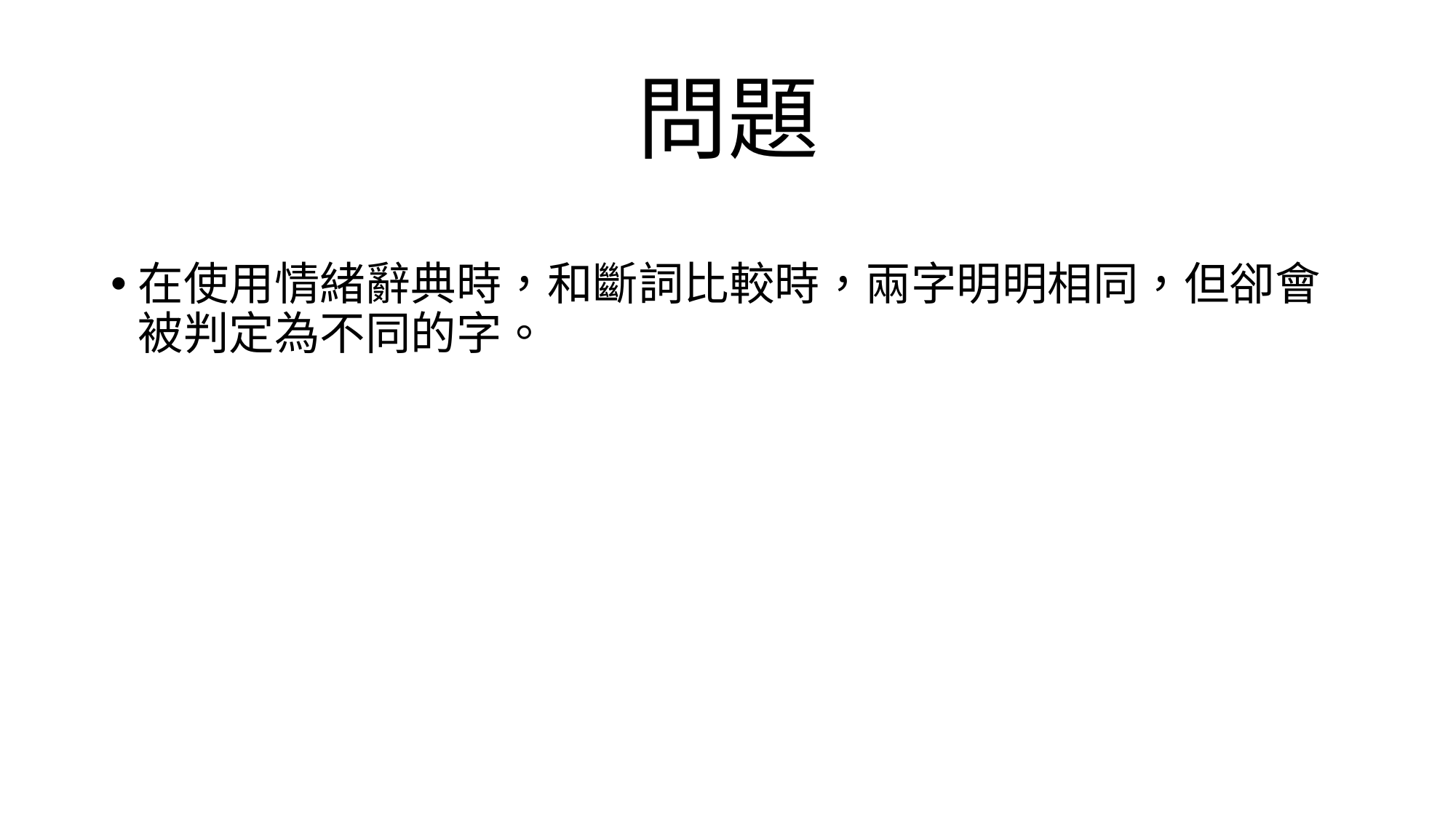

# 問題
在使用情緒辭典時，和斷詞比較時，兩字明明相同，但卻會被判定為不同的字。